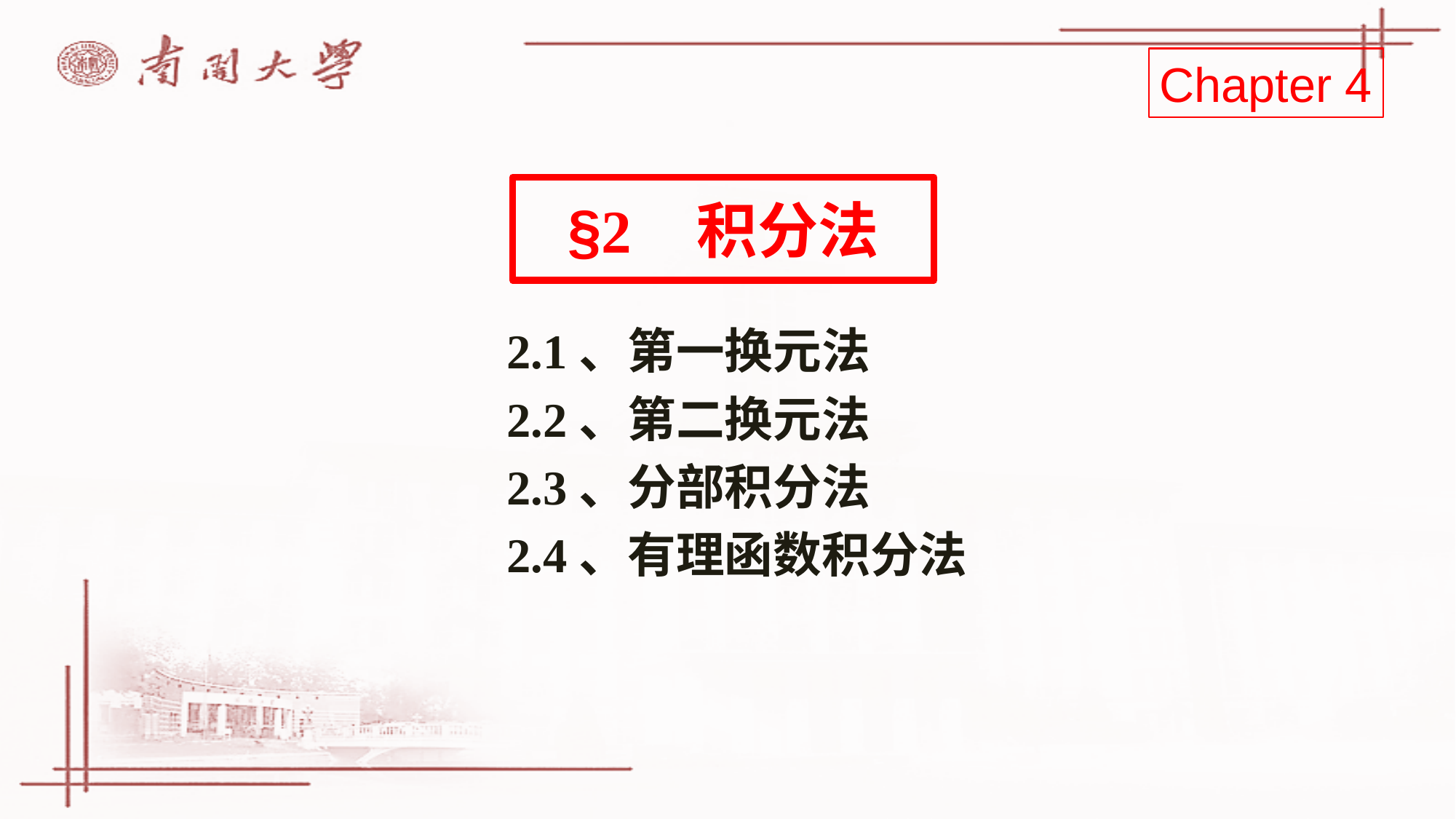

Chapter 4
# §2   积分法
2.1、第一换元法
2.2、第二换元法
2.3、分部积分法
2.4、有理函数积分法